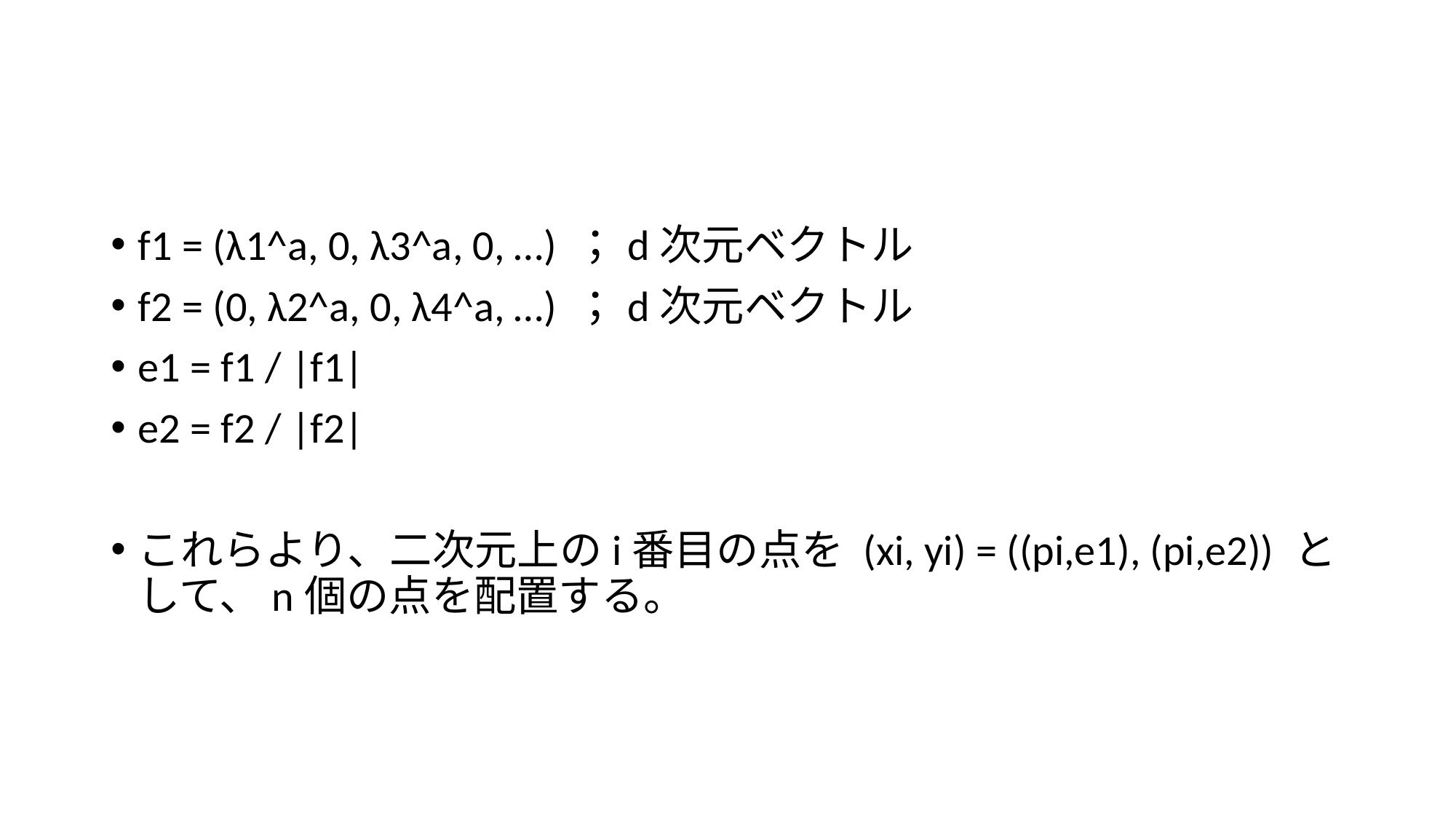

f1 = (λ1^a, 0, λ3^a, 0, …)	；d次元ベクトル
f2 = (0, λ2^a, 0, λ4^a, …)	；d次元ベクトル
e1 = f1 / |f1|
e2 = f2 / |f2|

これらより、二次元上のi番目の点を (xi, yi) = ((pi,e1), (pi,e2)) として、n個の点を配置する。